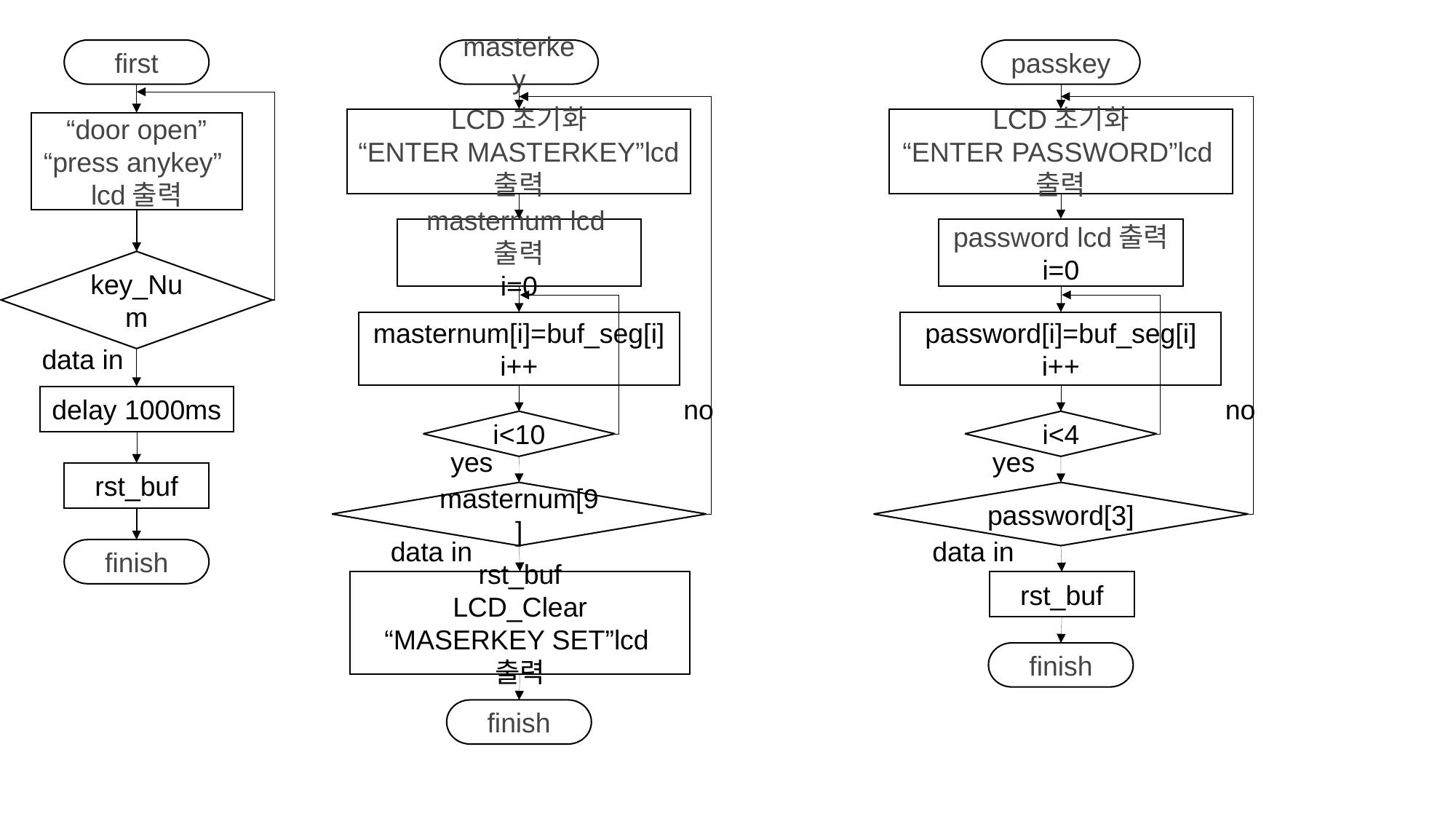

Start
first
first
masterkey
passkey
LCD초기화
“ENTER MASTERKEY”lcd출력
LCD초기화
“ENTER PASSWORD”lcd출력
“door open”
“press anykey”
lcd출력
masternum lcd출력
i=0
password lcd출력
i=0
key_Num
masternum[i]=buf_seg[i]
i++
password[i]=buf_seg[i]
i++
data in
delay 1000ms
no
no
i<10
i<4
yes
yes
rst_buf
masternum[9]
password[3]
data in
data in
finish
rst_buf
LCD_Clear
“MASERKEY SET”lcd출력
rst_buf
finish
finish